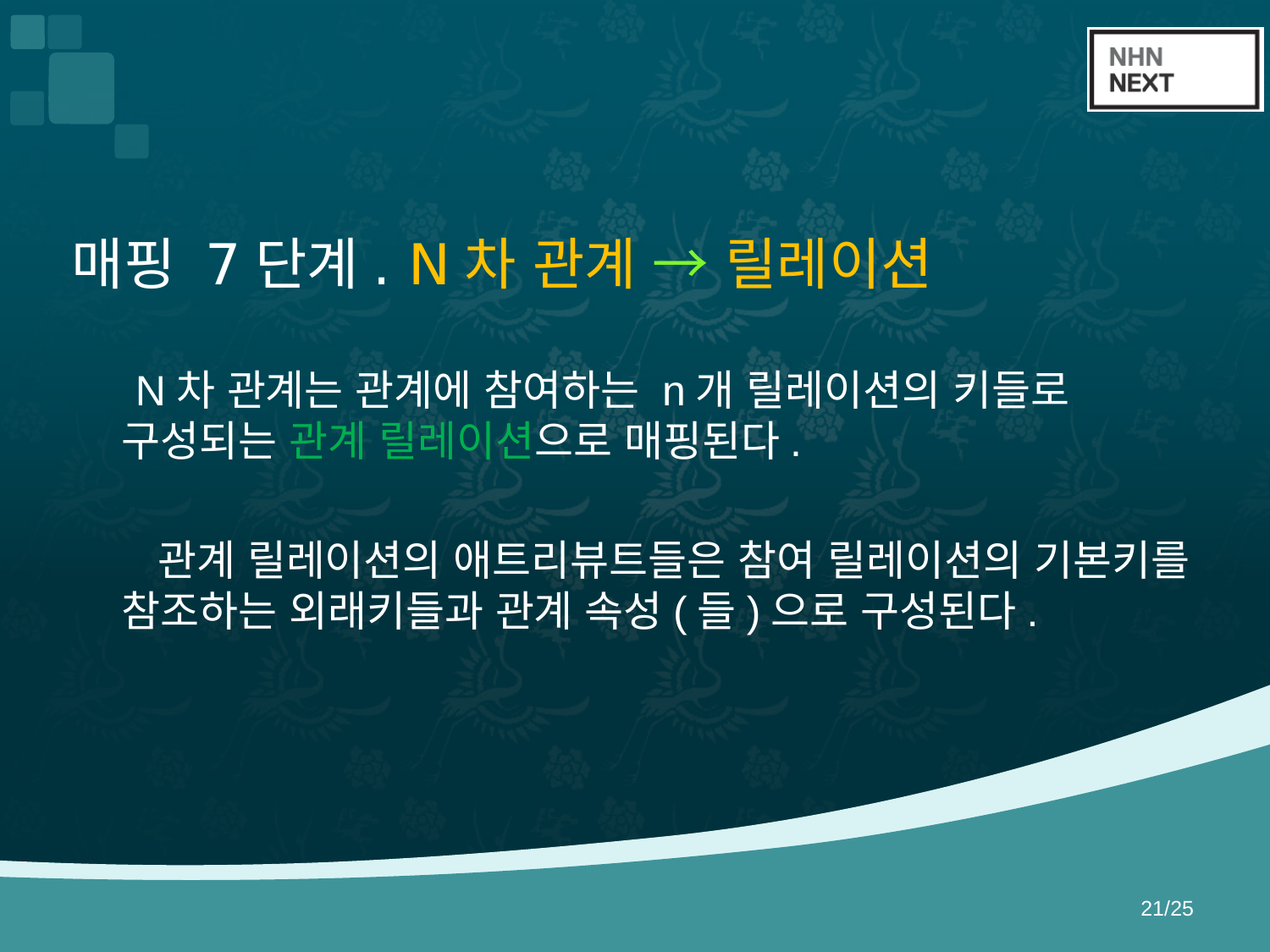

#
매핑 7단계. N차 관계 → 릴레이션

N차 관계는 관계에 참여하는 n개 릴레이션의 키들로 구성되는 관계 릴레이션으로 매핑된다.

 관계 릴레이션의 애트리뷰트들은 참여 릴레이션의 기본키를 참조하는 외래키들과 관계 속성(들)으로 구성된다.
21/25